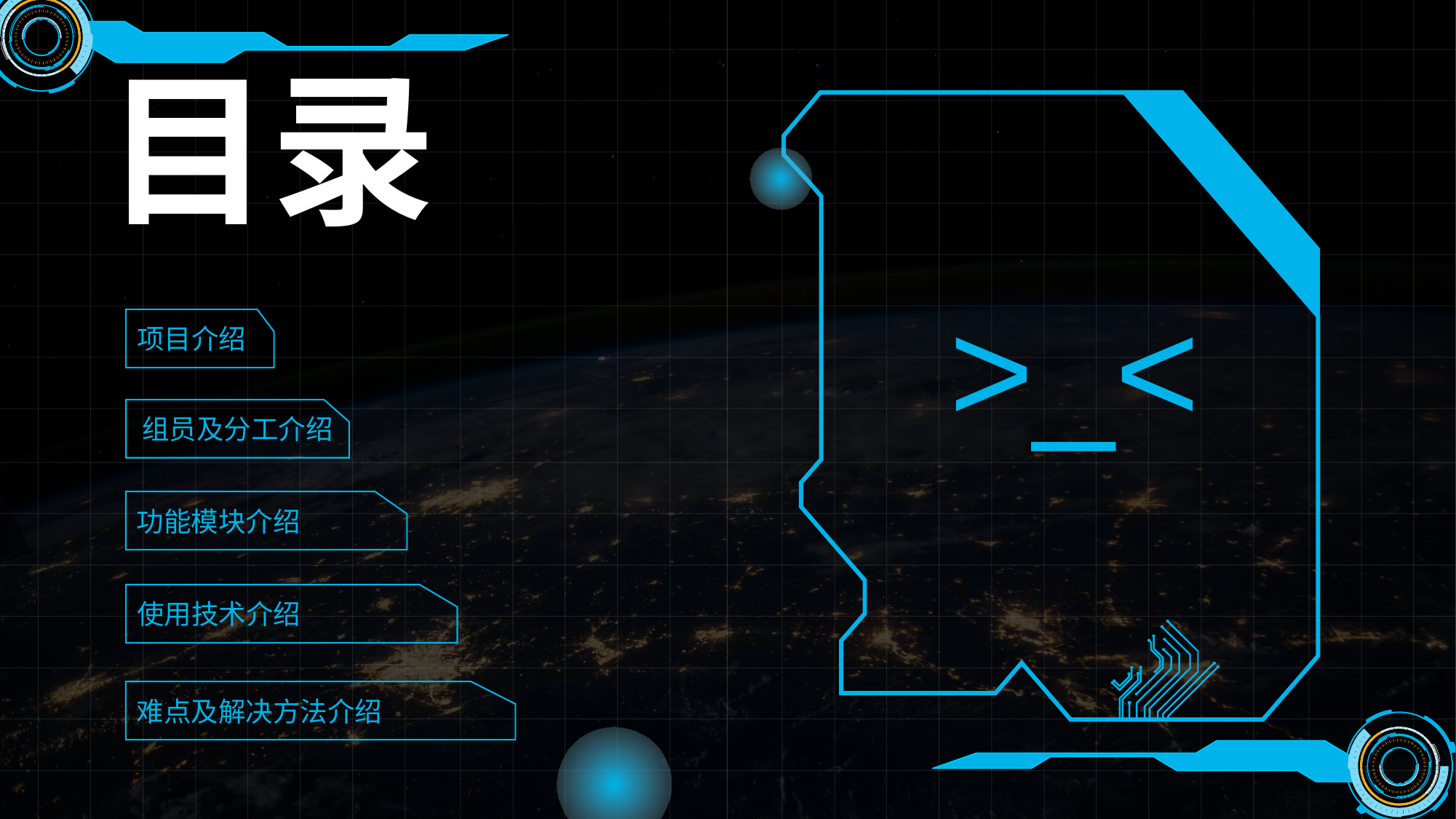

目录

 >_<

项目介绍
组员及分工介绍
功能模块介绍
使用技术介绍

难点及解决⽅法介绍